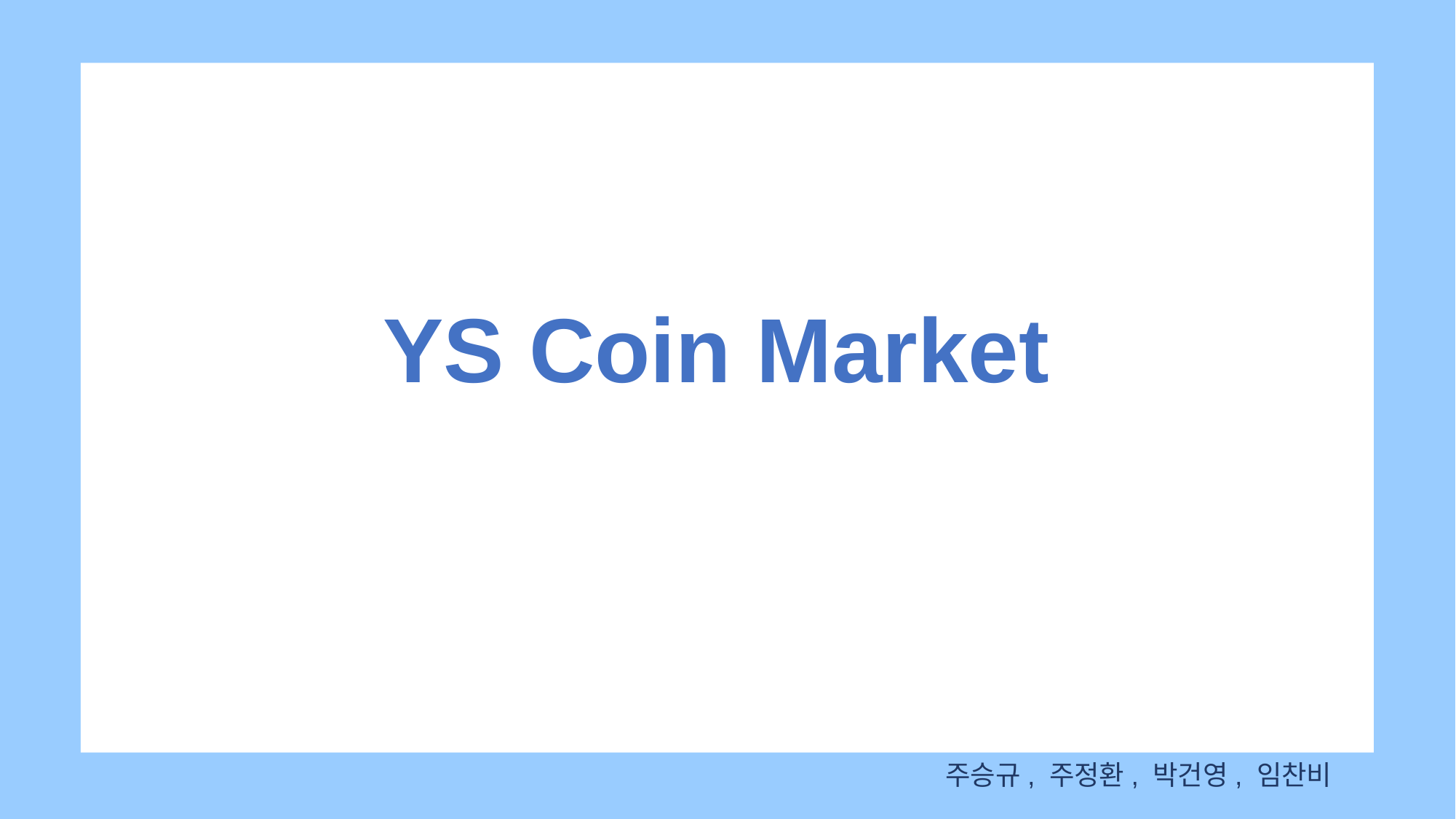

YS Coin Market
주승규, 주정환, 박건영, 임찬비